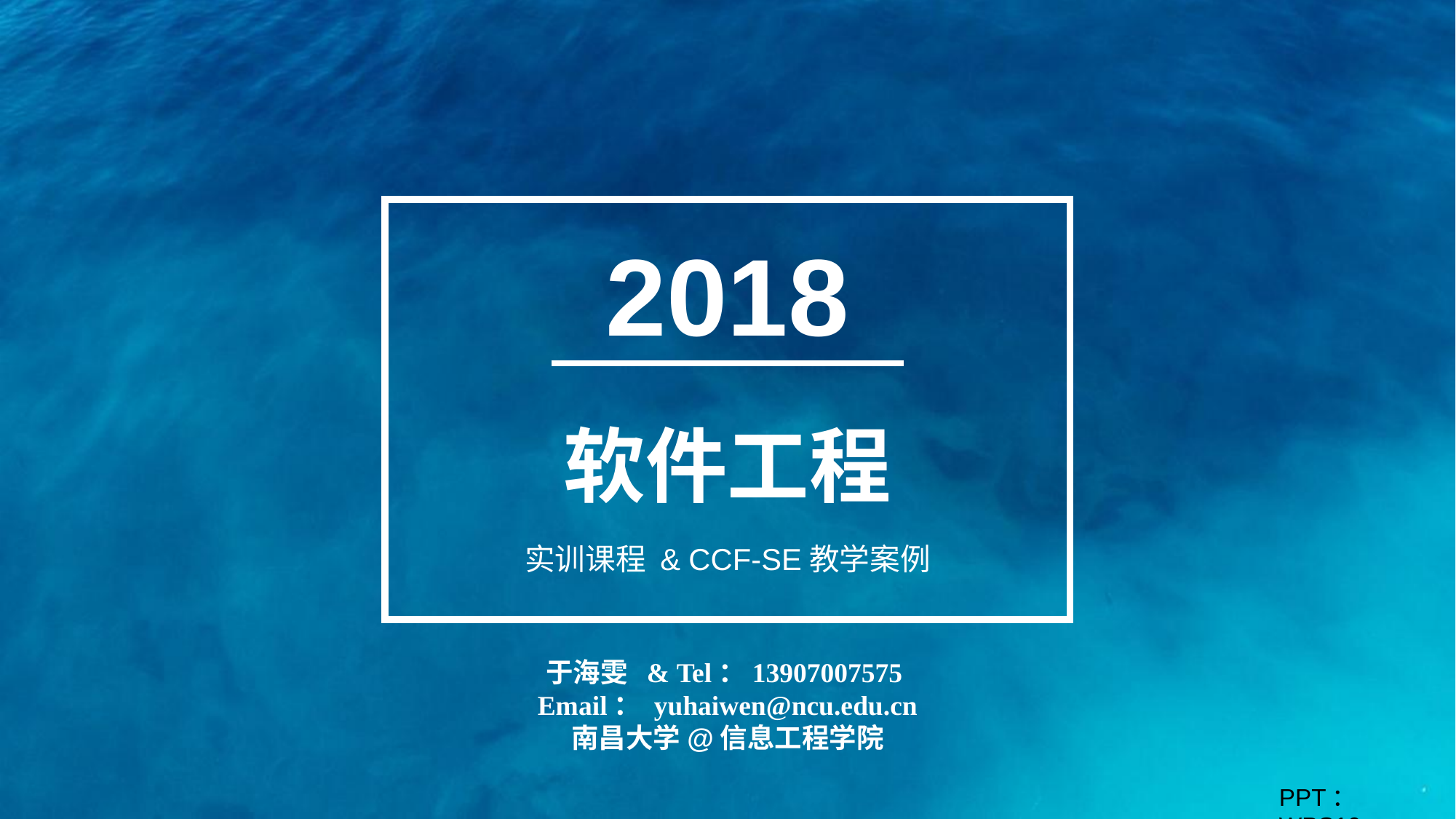

2018
# 软件工程
实训课程 & CCF-SE教学案例
于海雯  & Tel：13907007575
Email： yuhaiwen@ncu.edu.cn
南昌大学@信息工程学院
PPT：WPS10